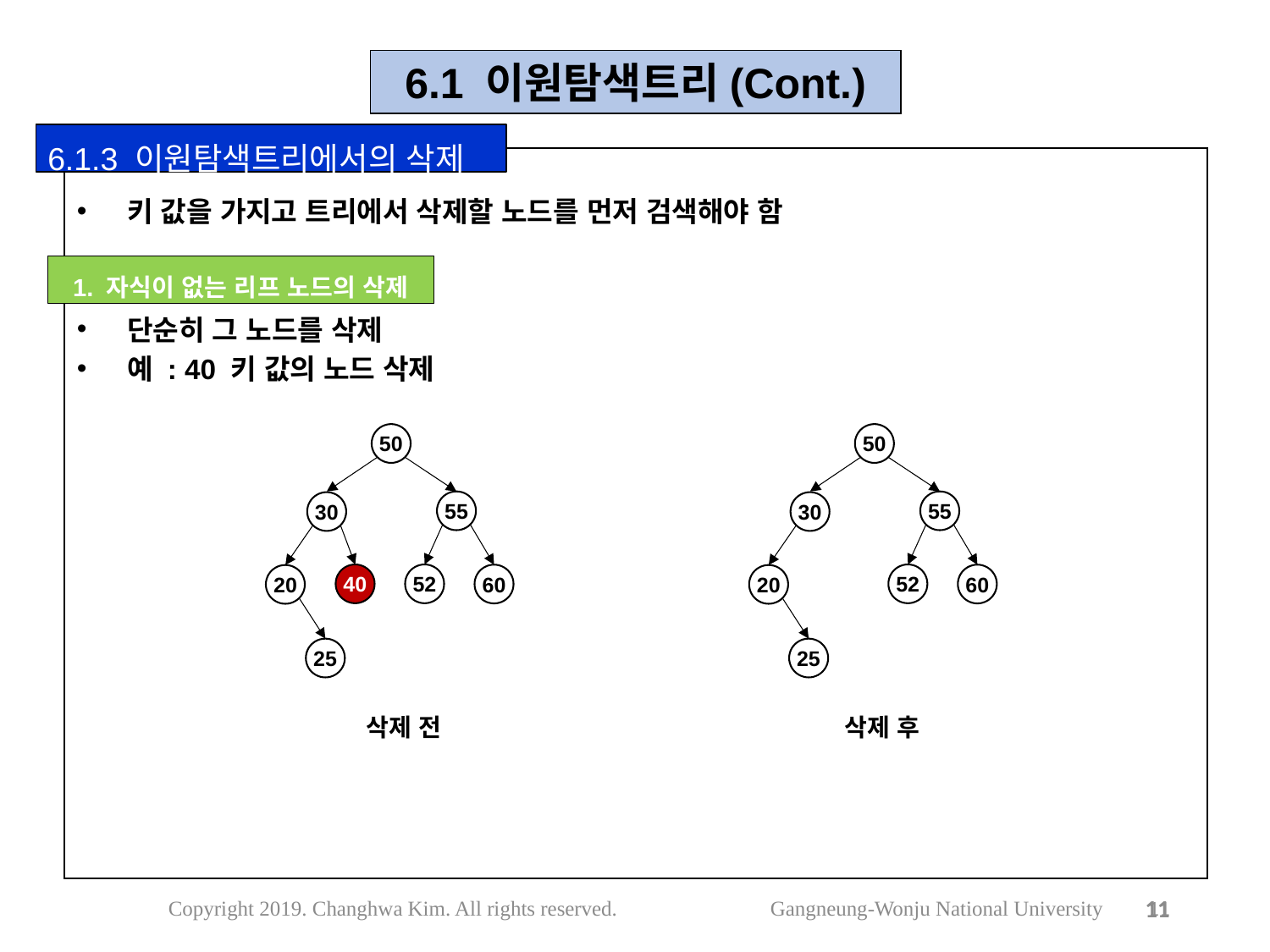

6.1 이원탐색트리(Cont.)
6.1.3 이원탐색트리에서의 삭제

키 값을 가지고 트리에서 삭제할 노드를 먼저 검색해야 함

단순히 그 노드를 삭제
예 : 40 키 값의 노드 삭제

1. 자식이 없는 리프 노드의 삭제
50
55
30
40
52
60
20
25
50
55
30
52
60
20
25
삭제 전
삭제 후
Copyright 2019. Changhwa Kim. All rights reserved.                             Gangneung-Wonju National University
11
11